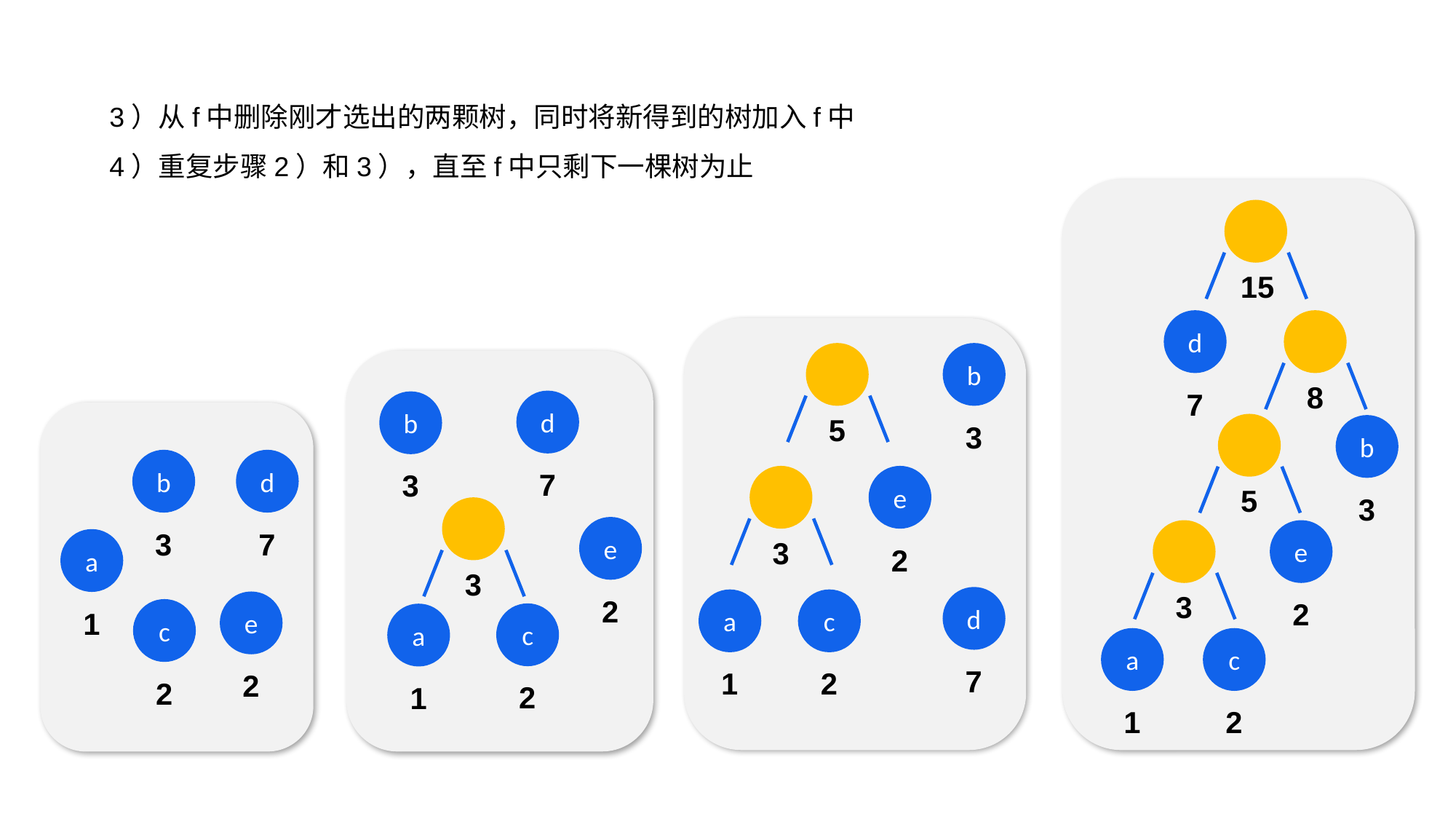

3）从f中删除刚才选出的两颗树，同时将新得到的树加入f中
4）重复步骤2）和3），直至f中只剩下一棵树为止

15
d
7

8

5
b
3

d
7
b
3

5
b
3
b
3
d
7

3
e
2

e
2

3
e
2
a
1
3
d
7
a
1
c
2
e
2
c
2
c
2
a
1
a
1
c
2